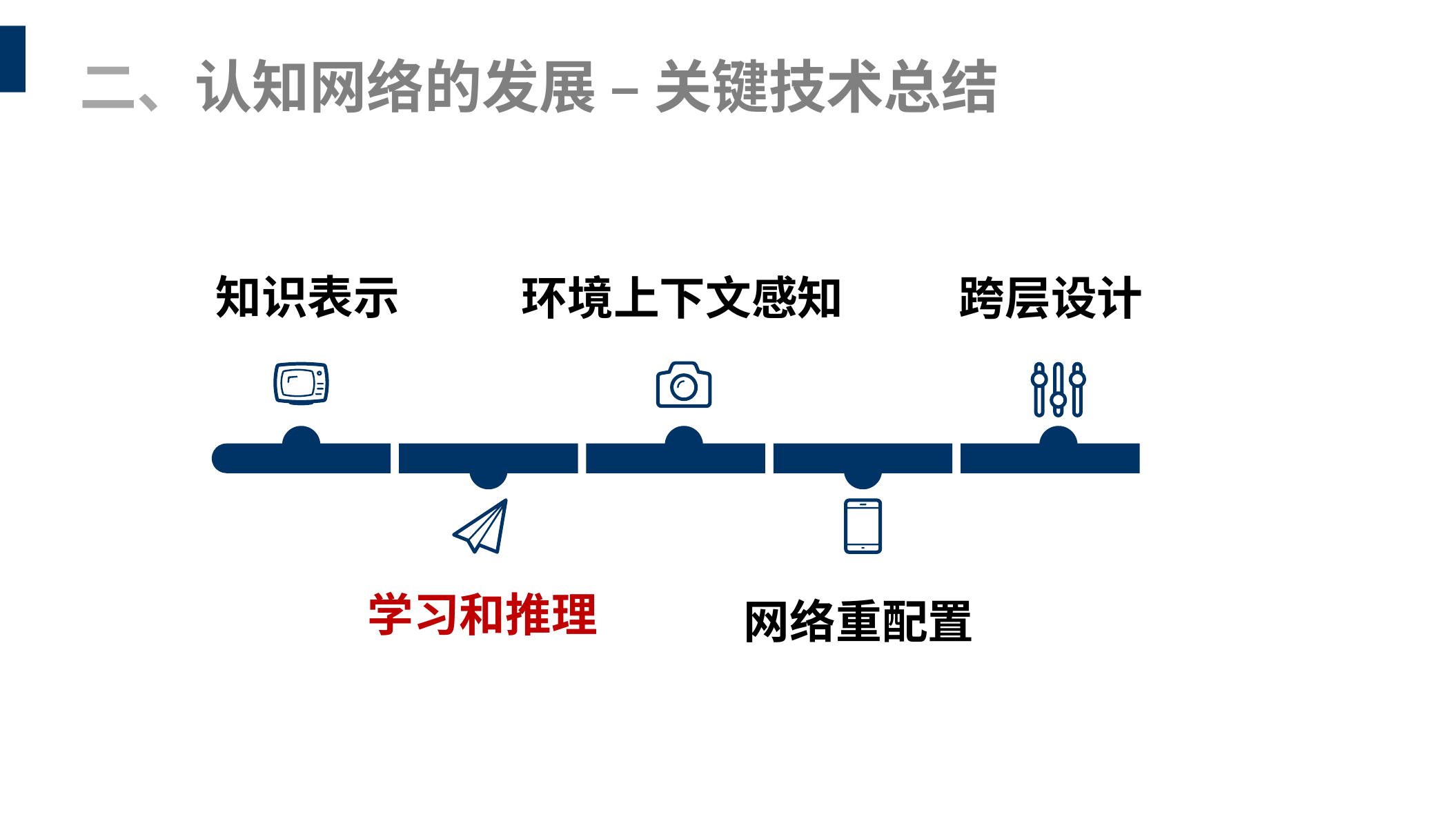

二、认知网络的发展 – 关键技术总结
知识表示
环境上下文感知
跨层设计

学习和推理
网络重配置